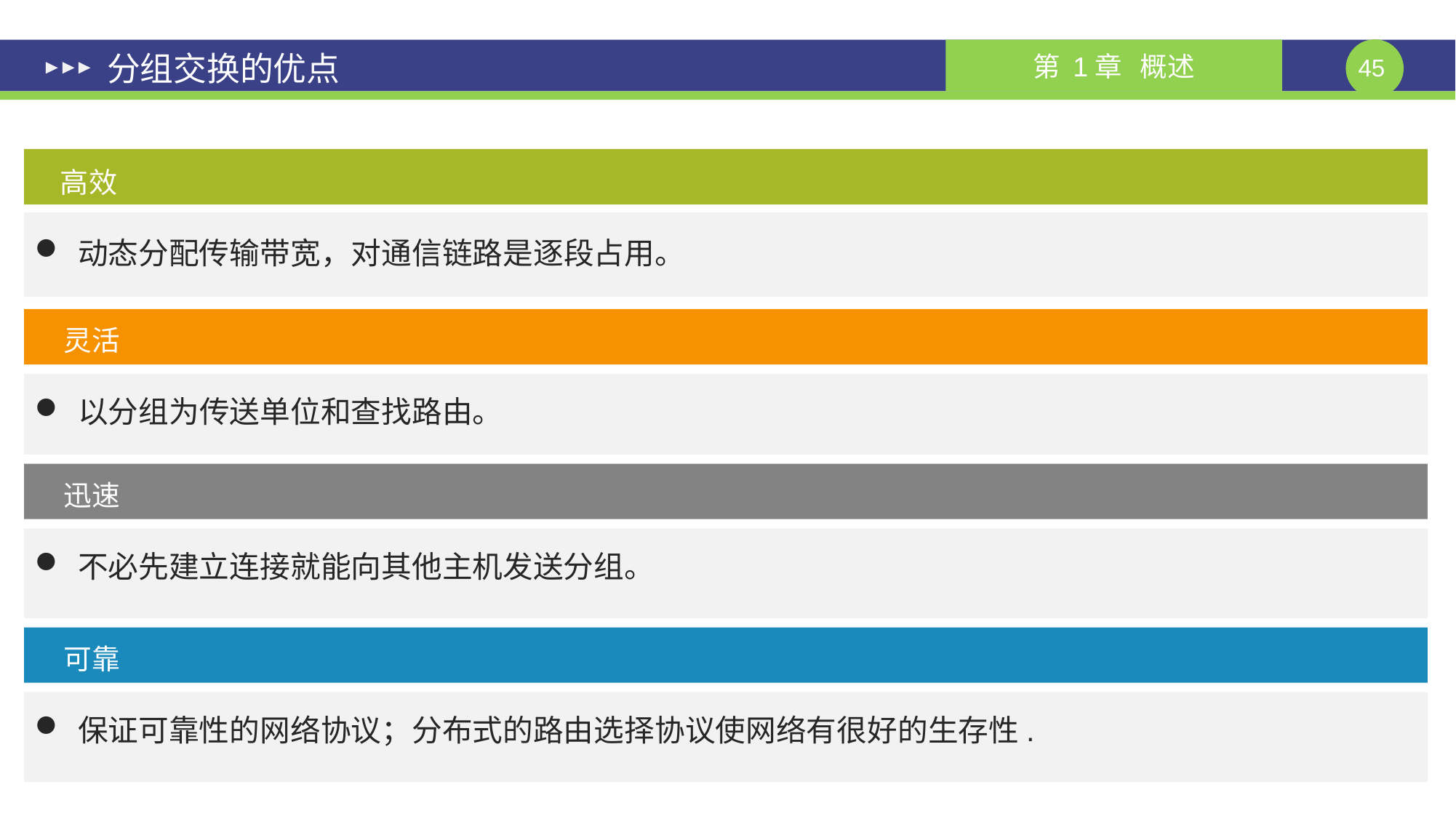

# 分组交换的优点
   高效

动态分配传输带宽，对通信链路是逐段占用。
   灵活

以分组为传送单位和查找路由。
   迅速

不必先建立连接就能向其他主机发送分组。
   可靠

保证可靠性的网络协议；分布式的路由选择协议使网络有很好的生存性.